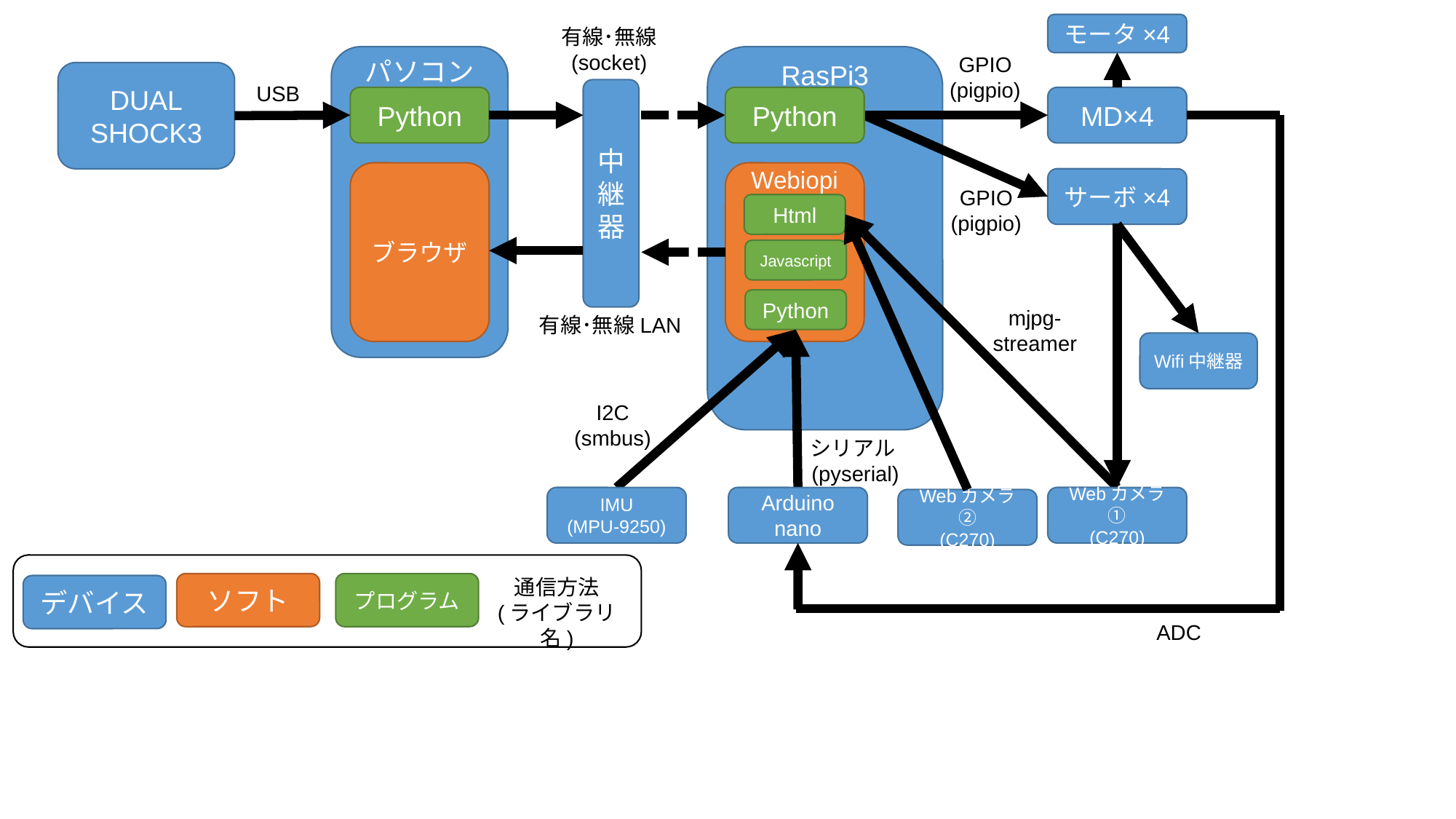

モータ×4
有線･無線
(socket)
GPIO
(pigpio)
RasPi3

パソコン

DUAL
SHOCK3
USB
中継器
Python
MD×4
Python
ブラウザ
Webiopi

サーボ×4
GPIO
(pigpio)
Html
Javascript
Python
mjpg-
streamer
有線･無線LAN
Wifi中継器
I2C
(smbus)
シリアル(pyserial)
IMU
(MPU-9250)
Arduino nano
Webカメラ①
(C270)
Webカメラ②
(C270)

通信方法
(ライブラリ名)
ソフト
プログラム
デバイス
ADC